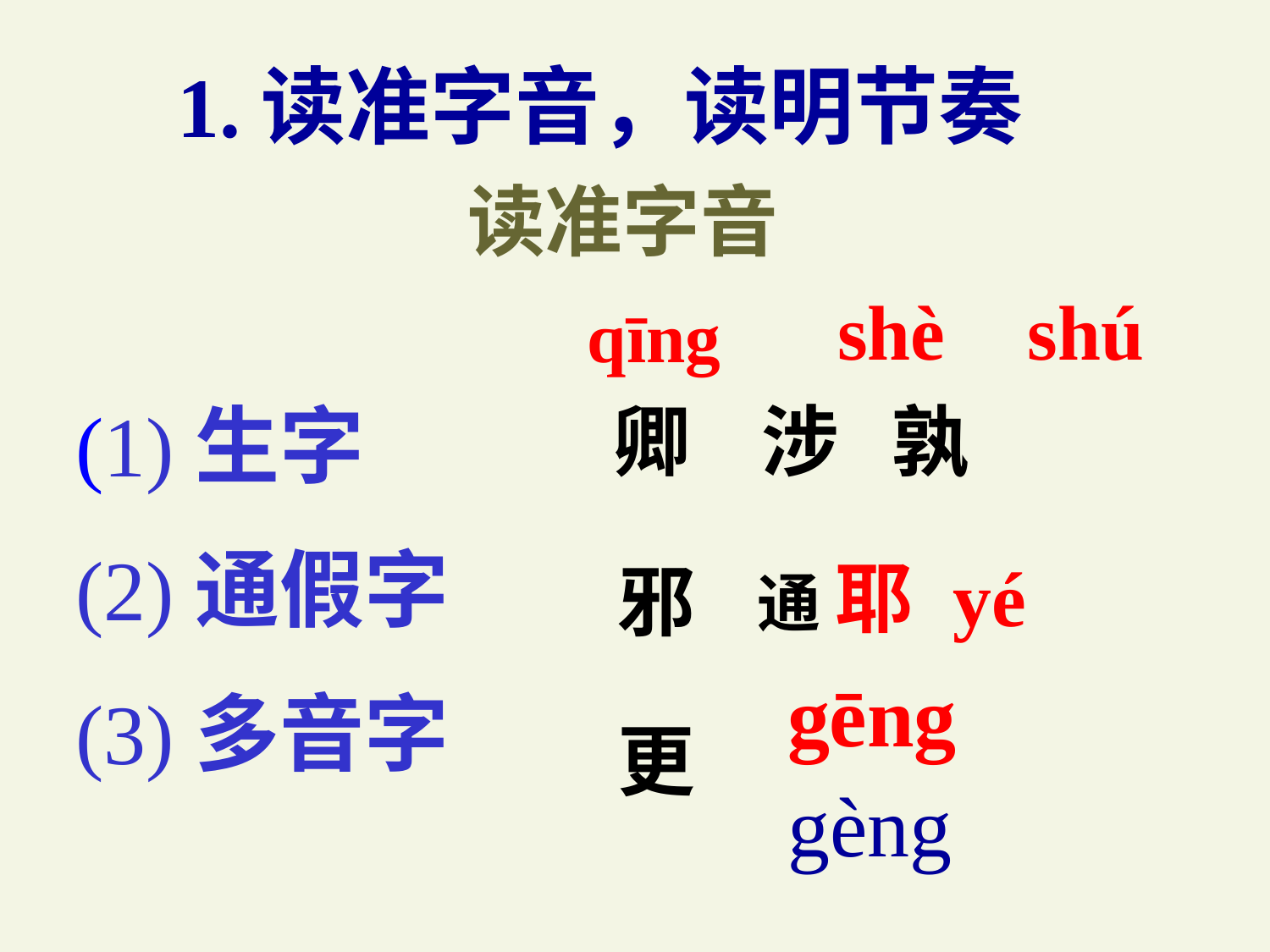

1.读准字音，读明节奏
读准字音

shè
shú
qīng

   (1)生字
   (2)通假字
   (3)多音字
 卿    涉   孰
通 耶 yé
邪
gēng
更
gèng